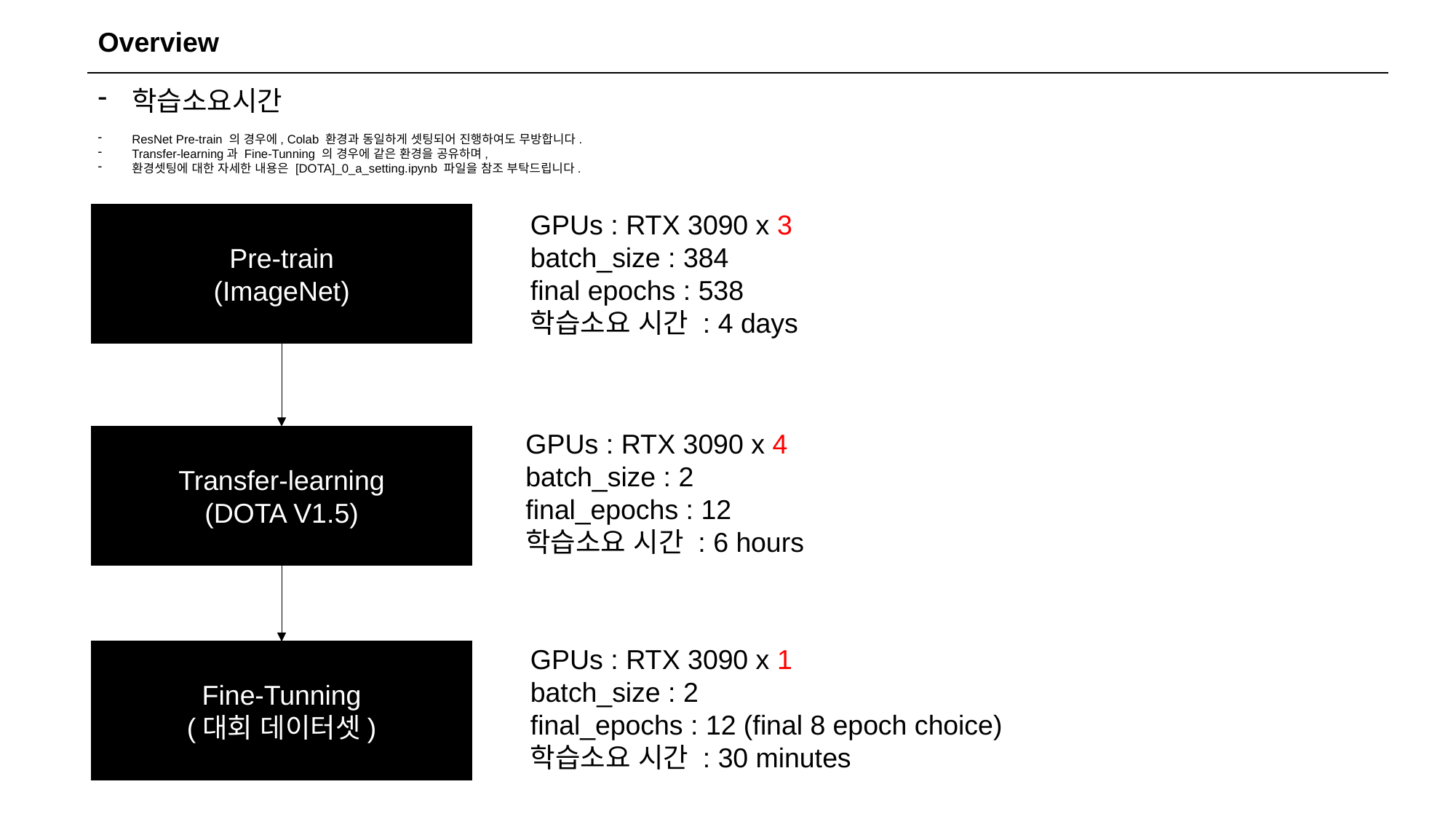

Overview
학습소요시간

ResNet Pre-train 의 경우에, Colab 환경과 동일하게 셋팅되어 진행하여도 무방합니다.
Transfer-learning과 Fine-Tunning 의 경우에 같은 환경을 공유하며,
환경셋팅에 대한 자세한 내용은 [DOTA]_0_a_setting.ipynb 파일을 참조 부탁드립니다.

GPUs : RTX 3090 x 3
batch_size : 384
final epochs : 538
학습소요 시간 : 4 days
Pre-train
(ImageNet)
GPUs : RTX 3090 x 4
batch_size : 2
final_epochs : 12
학습소요 시간 : 6 hours
Transfer-learning
(DOTA V1.5)
GPUs : RTX 3090 x 1
batch_size : 2
final_epochs : 12 (final 8 epoch choice)
학습소요 시간 : 30 minutes
Fine-Tunning
(대회 데이터셋)